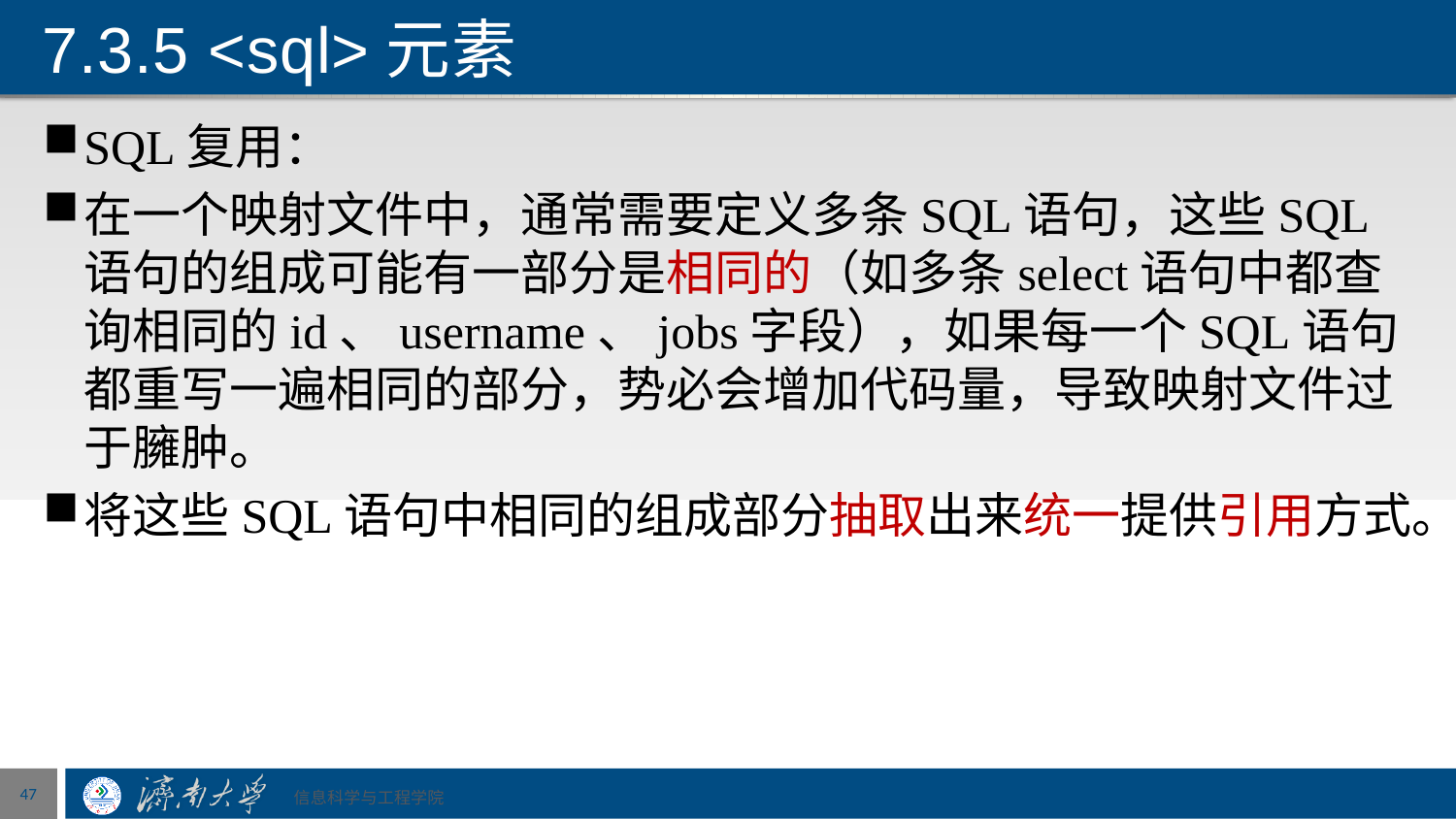

# 7.3.5 <sql>元素
SQL复用：
在一个映射文件中，通常需要定义多条SQL语句，这些SQL语句的组成可能有一部分是相同的（如多条select语句中都查询相同的id、username、jobs字段），如果每一个SQL语句都重写一遍相同的部分，势必会增加代码量，导致映射文件过于臃肿。
将这些SQL语句中相同的组成部分抽取出来统一提供引用方式。